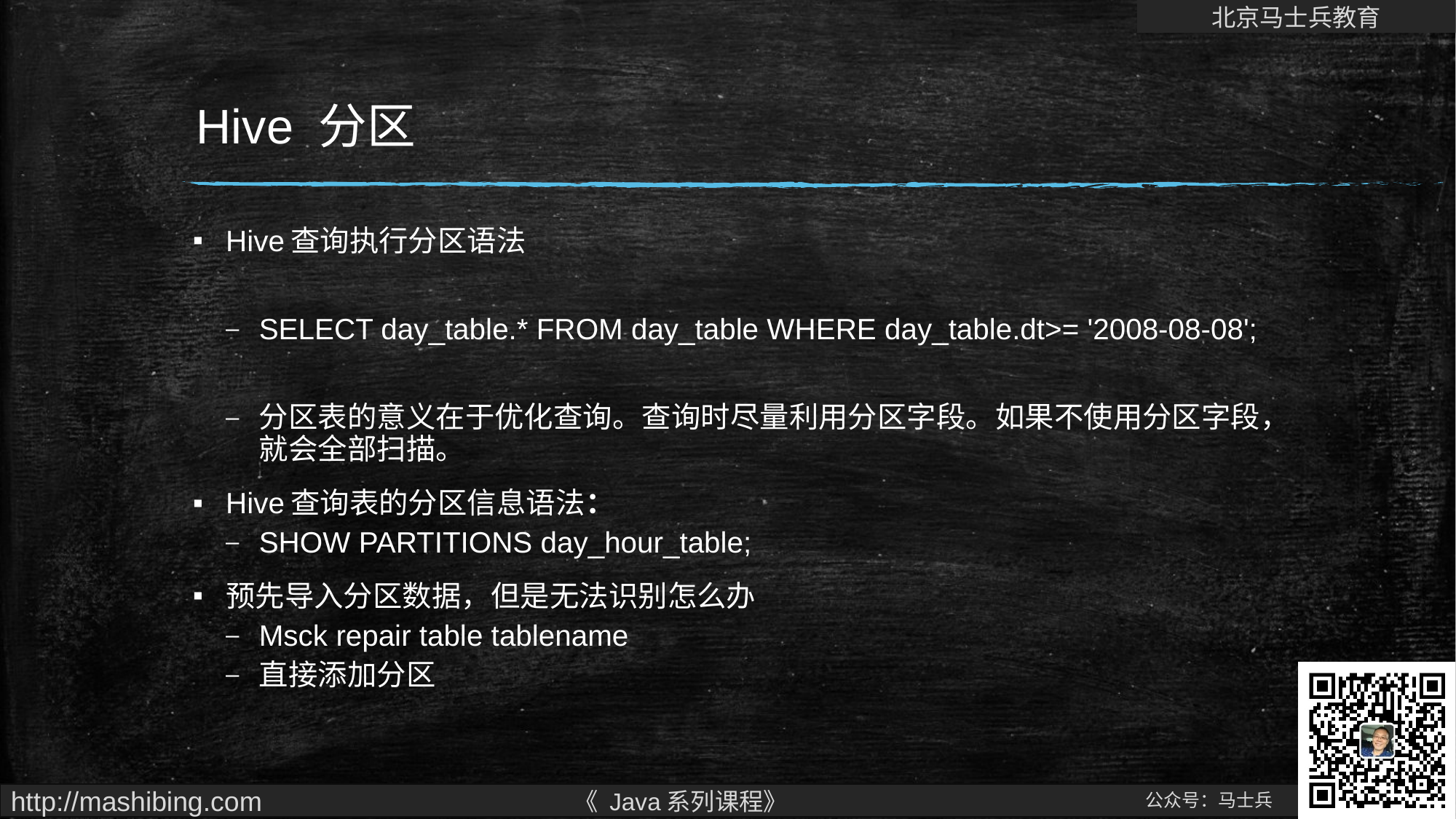

# Hive 分区
Hive查询执行分区语法

SELECT day_table.* FROM day_table WHERE day_table.dt>= '2008-08-08';

分区表的意义在于优化查询。查询时尽量利用分区字段。如果不使用分区字段，就会全部扫描。
Hive查询表的分区信息语法：
SHOW PARTITIONS day_hour_table;
预先导入分区数据，但是无法识别怎么办
Msck repair table tablename
直接添加分区